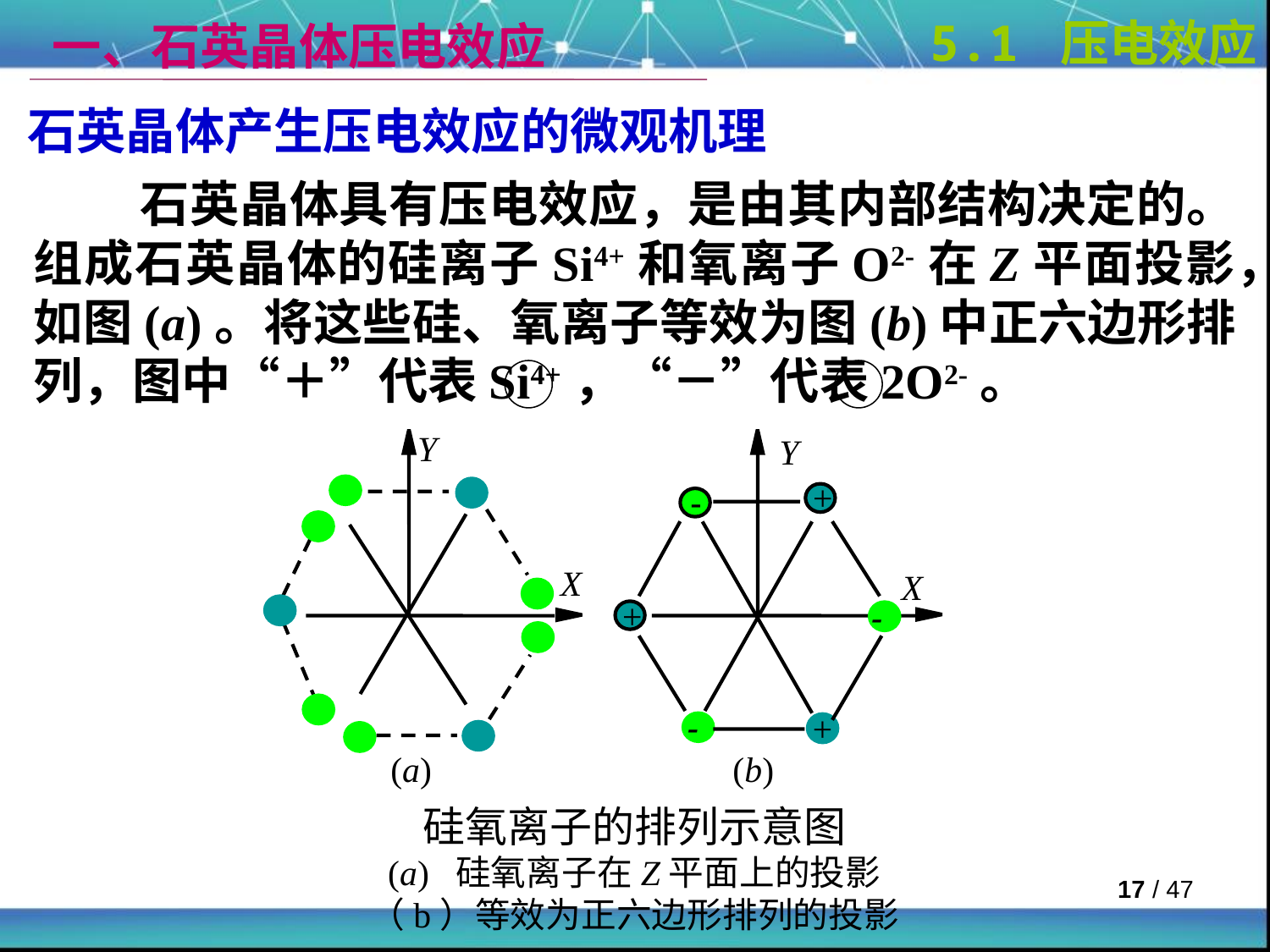

一、石英晶体压电效应
5.1 压电效应

石英晶体产生压电效应的微观机理
        石英晶体具有压电效应，是由其内部结构决定的。组成石英晶体的硅离子Si4+和氧离子O2-在Z平面投影，如图(a)。将这些硅、氧离子等效为图(b)中正六边形排列，图中“＋”代表Si4+，“－”代表2O2-。

Y

Y

+

-

X
X

+
-

-
+

(a)
(b)
硅氧离子的排列示意图
(a)  硅氧离子在Z平面上的投影
（b）等效为正六边形排列的投影
17 / 47